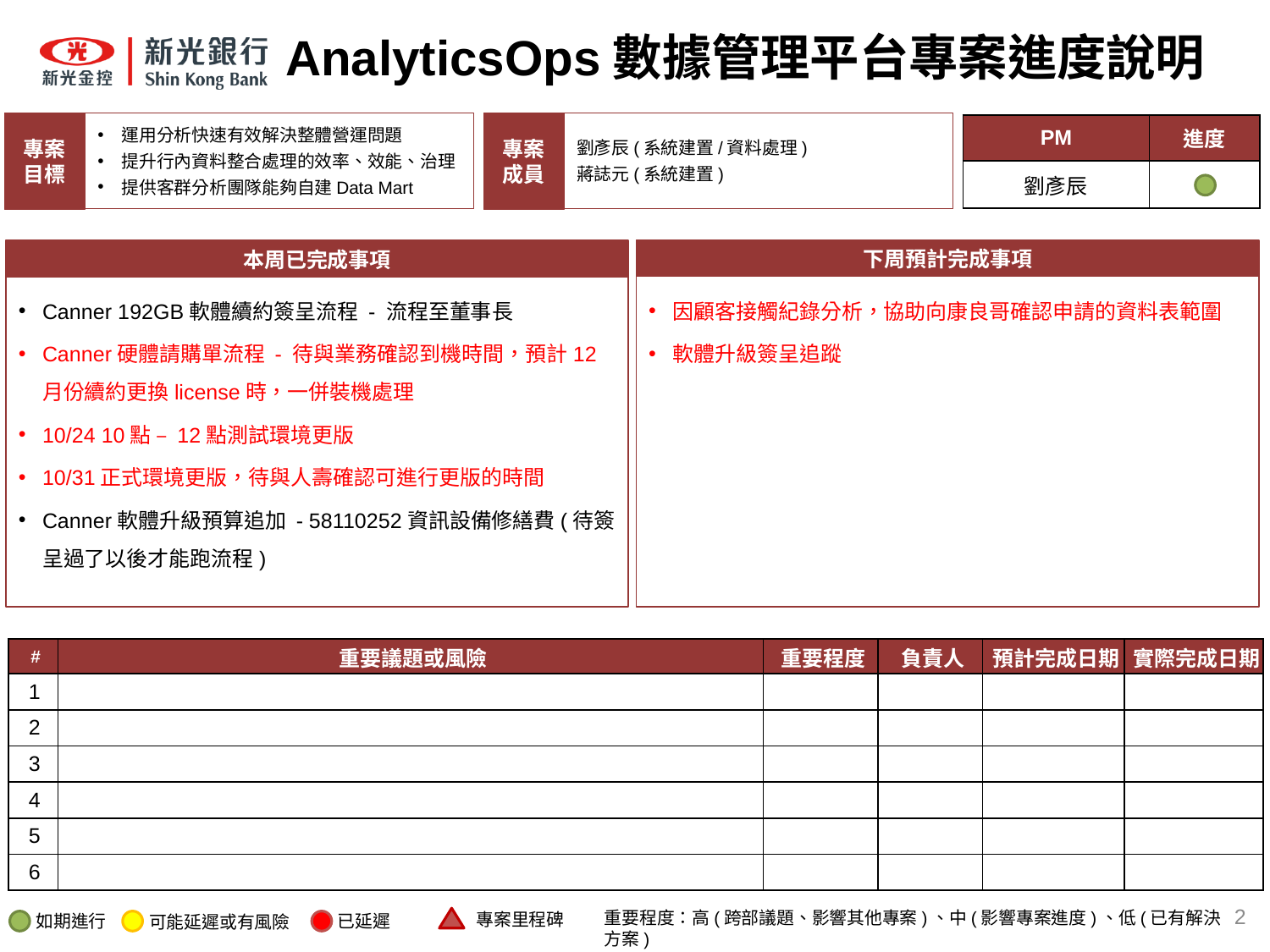

# AnalyticsOps數據管理平台專案進度說明
專案
成員
劉彥辰(系統建置/資料處理)
蔣誌元(系統建置)
專案
目標
運用分析快速有效解決整體營運問題
提升行內資料整合處理的效率、效能、治理
提供客群分析團隊能夠自建Data Mart
| PM | 進度 |
| --- | --- |
| 劉彥辰 |  |

本周已完成事項
Canner 192GB軟體續約簽呈流程 - 流程至董事長
Canner硬體請購單流程 - 待與業務確認到機時間，預計12月份續約更換license時，一併裝機處理
10/24 10點 – 12點測試環境更版
10/31正式環境更版，待與人壽確認可進行更版的時間
Canner軟體升級預算追加 - 58110252資訊設備修繕費(待簽呈過了以後才能跑流程)
下周預計完成事項
因顧客接觸紀錄分析，協助向康良哥確認申請的資料表範圍
軟體升級簽呈追蹤

| # | 重要議題或風險 | 重要程度 | 負責人 | 預計完成日期 | 實際完成日期 |
| --- | --- | --- | --- | --- | --- |
| 1 |  |  |  |  |  |
| 2 |  |  |  |  |  |
| 3 |  |  |  |  |  |
| 4 |  |  |  |  |  |
| 5 |  |  |  |  |  |
| 6 |  |  |  |  |  |
2
重要程度：高(跨部議題、影響其他專案)、中(影響專案進度)、低(已有解決方案)
專案里程碑

如期進行

已延遲

可能延遲或有風險